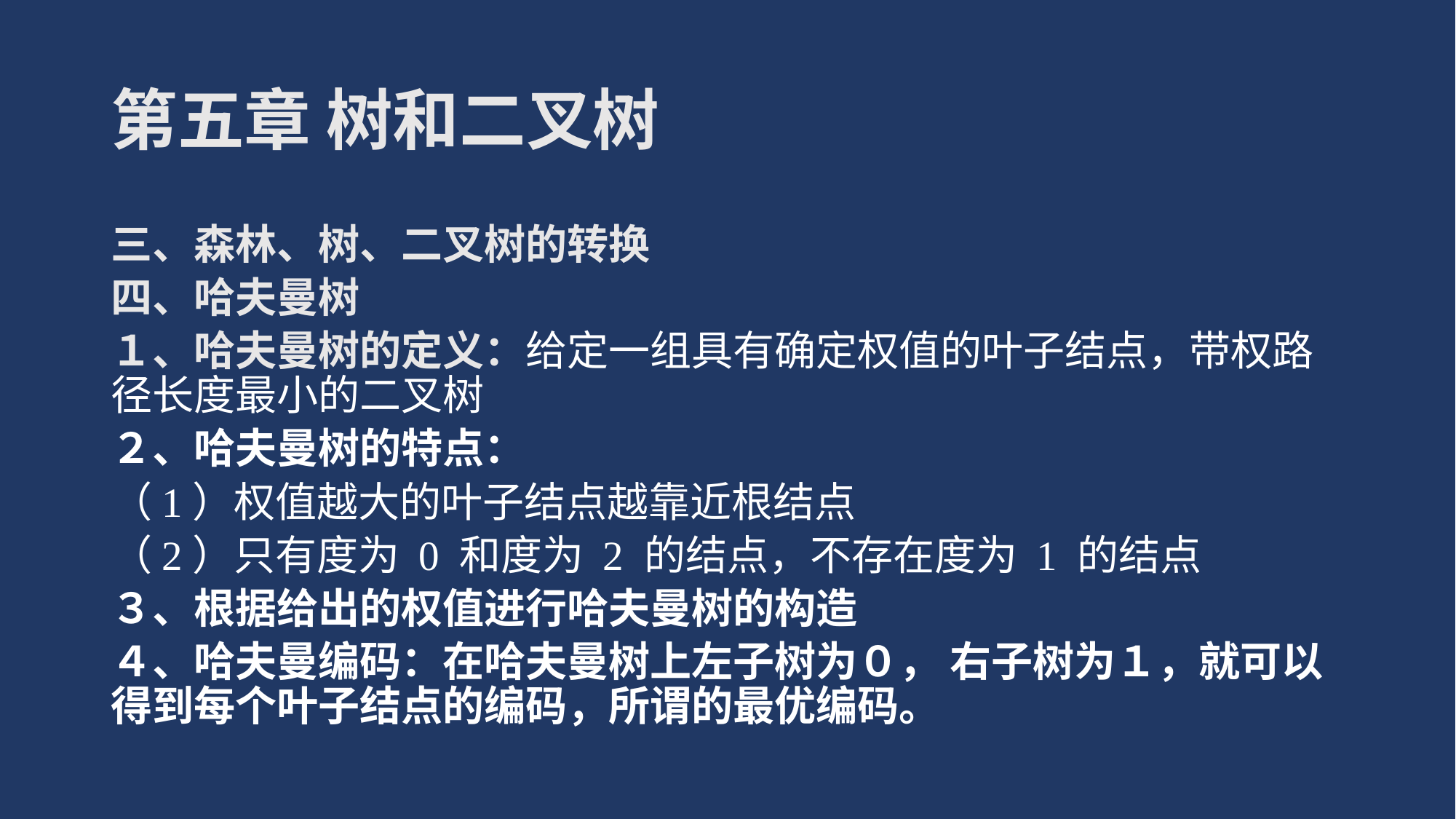

# 第五章 树和二叉树
三、森林、树、二叉树的转换
四、哈夫曼树
１、哈夫曼树的定义：给定一组具有确定权值的叶子结点，带权路径长度最小的二叉树
２、哈夫曼树的特点：
（1）权值越大的叶子结点越靠近根结点
（2）只有度为 0 和度为 2 的结点，不存在度为 1 的结点
３、根据给出的权值进行哈夫曼树的构造
４、哈夫曼编码：在哈夫曼树上左子树为０， 右子树为１，就可以得到每个叶子结点的编码，所谓的最优编码。